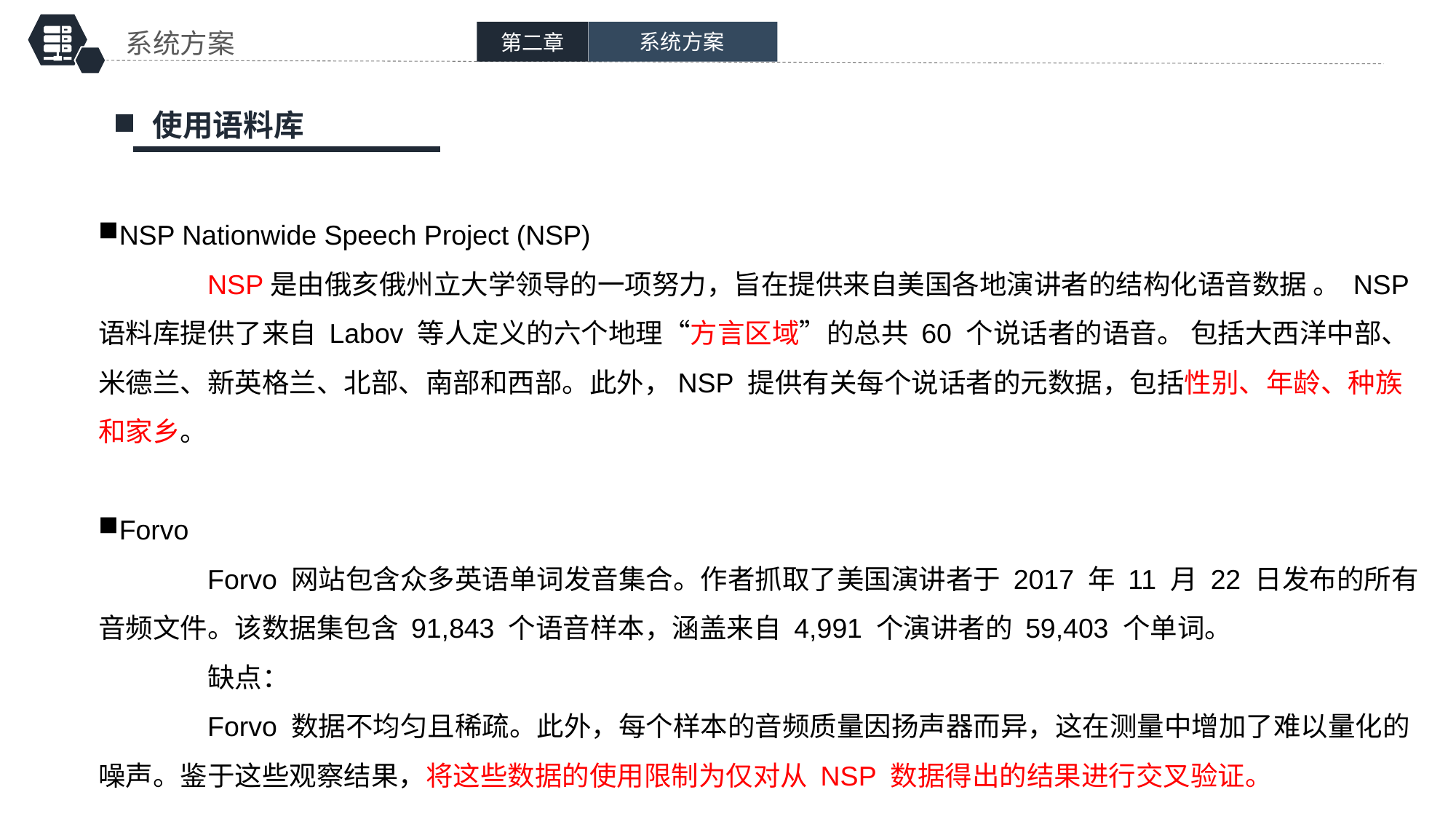

系统方案
系统方案
第二章

使用语料库

NSP Nationwide Speech Project (NSP)
	NSP是由俄亥俄州立大学领导的一项努力，旨在提供来自美国各地演讲者的结构化语音数据 。 NSP 语料库提供了来自 Labov 等人定义的六个地理“方言区域”的总共 60 个说话者的语音。 包括大西洋中部、米德兰、新英格兰、北部、南部和西部。此外，NSP 提供有关每个说话者的元数据，包括性别、年龄、种族和家乡。

Forvo
	Forvo 网站包含众多英语单词发音集合。作者抓取了美国演讲者于 2017 年 11 月 22 日发布的所有音频文件。该数据集包含 91,843 个语音样本，涵盖来自 4,991 个演讲者的 59,403 个单词。
	缺点：
	Forvo 数据不均匀且稀疏。此外，每个样本的音频质量因扬声器而异，这在测量中增加了难以量化的噪声。鉴于这些观察结果，将这些数据的使用限制为仅对从 NSP 数据得出的结果进行交叉验证。